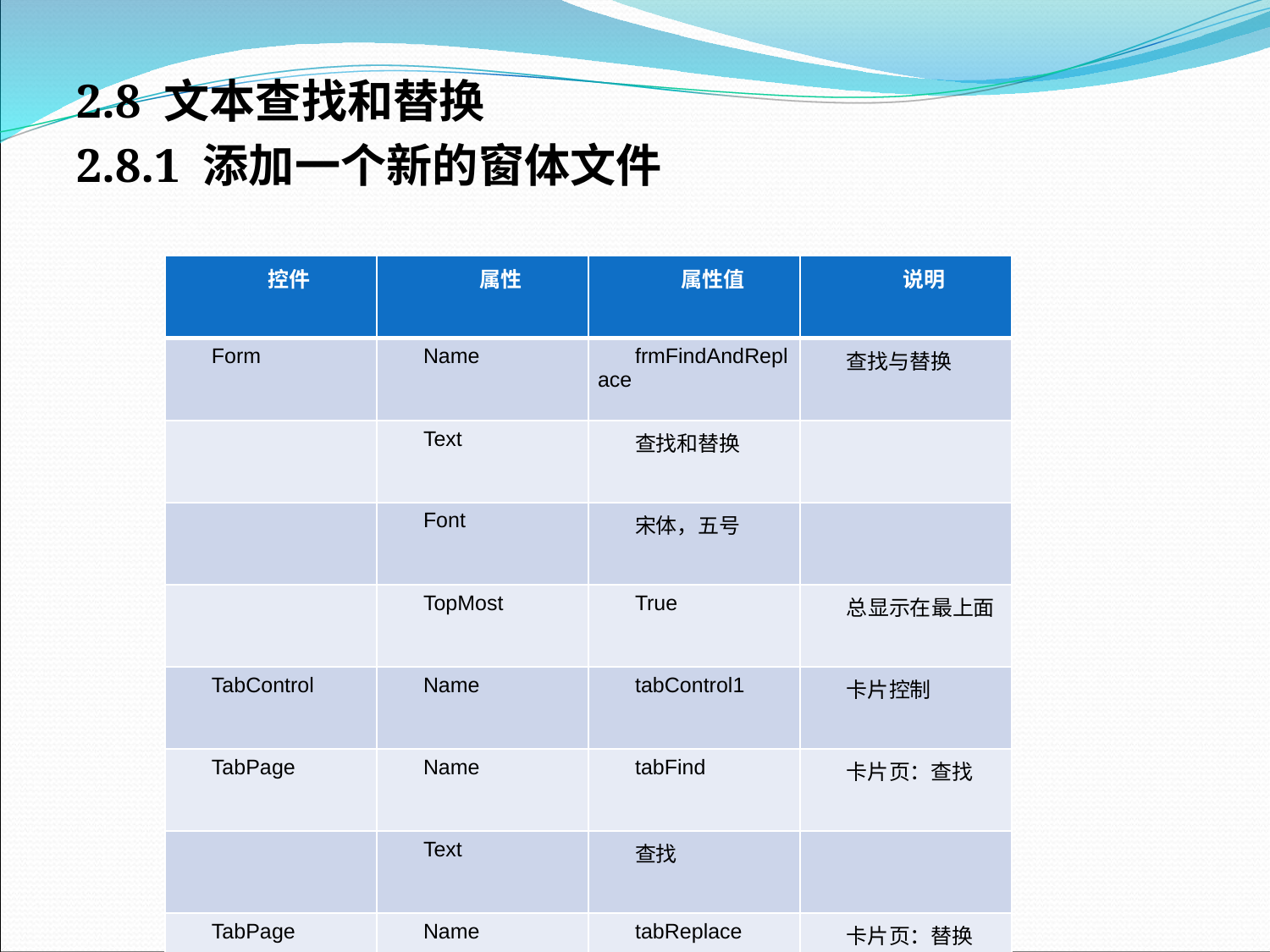

2.8 文本查找和替换
2.8.1 添加一个新的窗体文件

| 控件 | 属性 | 属性值 | 说明 |
| --- | --- | --- | --- |
| Form | Name | frmFindAndReplace | 查找与替换 |
|  | Text | 查找和替换 |  |
|  | Font | 宋体，五号 |  |
|  | TopMost | True | 总显示在最上面 |
| TabControl | Name | tabControl1 | 卡片控制 |
| TabPage | Name | tabFind | 卡片页：查找 |
|  | Text | 查找 |  |
| TabPage | Name | tabReplace | 卡片页：替换 |
|  | Text | 替换 |  |
| TextBox | Name | txtFindFind | 查找页：查找文本 |
| CheckBox | Name | cbFindWholeWord | 查找页：全字匹配 |
|  | Text | 全字匹配 |  |
| CheckBox | Name | cbFindMatchCase | 查找页：区分大小写 |
|  | Text | 区分大小写 |  |
| Button | Name | btnFindFindNext | 查找页：查找下一个 |
|  | Text | 查找下一个 |  |
| Button | Name | btnFindCancel | 查找页：取消 |
|  | Text | 取消 |  |
| TextBox | Name | txtReplaceFind | 替换页：查找文本 |
| TextBox | Name | txtReplaceReplace | 替换页：替换文本 |
| CheckBox | Name | cbReplaceWholeWord | 替换页：全字匹配 |
|  | Text | 全字匹配 |  |
| CheckBox | Name | cbReplaceMatchCase | 替换页：区分大小写 |
|  | Text | 区分大小写 |  |
| Button | Name | btnReplaceFindNext | 查找页：查找下一个 |
|  | Text | 查找下一个 |  |
| Button | Name | btnReplaceReplace | 查找页：替换 |
|  | Text | 替换 |  |
| Button | Name | btnReplaceReplaceAll | 查找页：全部替换 |
|  | Text | 全部替换 |  |
| Button | Name | btnReplaceCancel | 查找页：取消 |
|  | Text | 取消 |  |